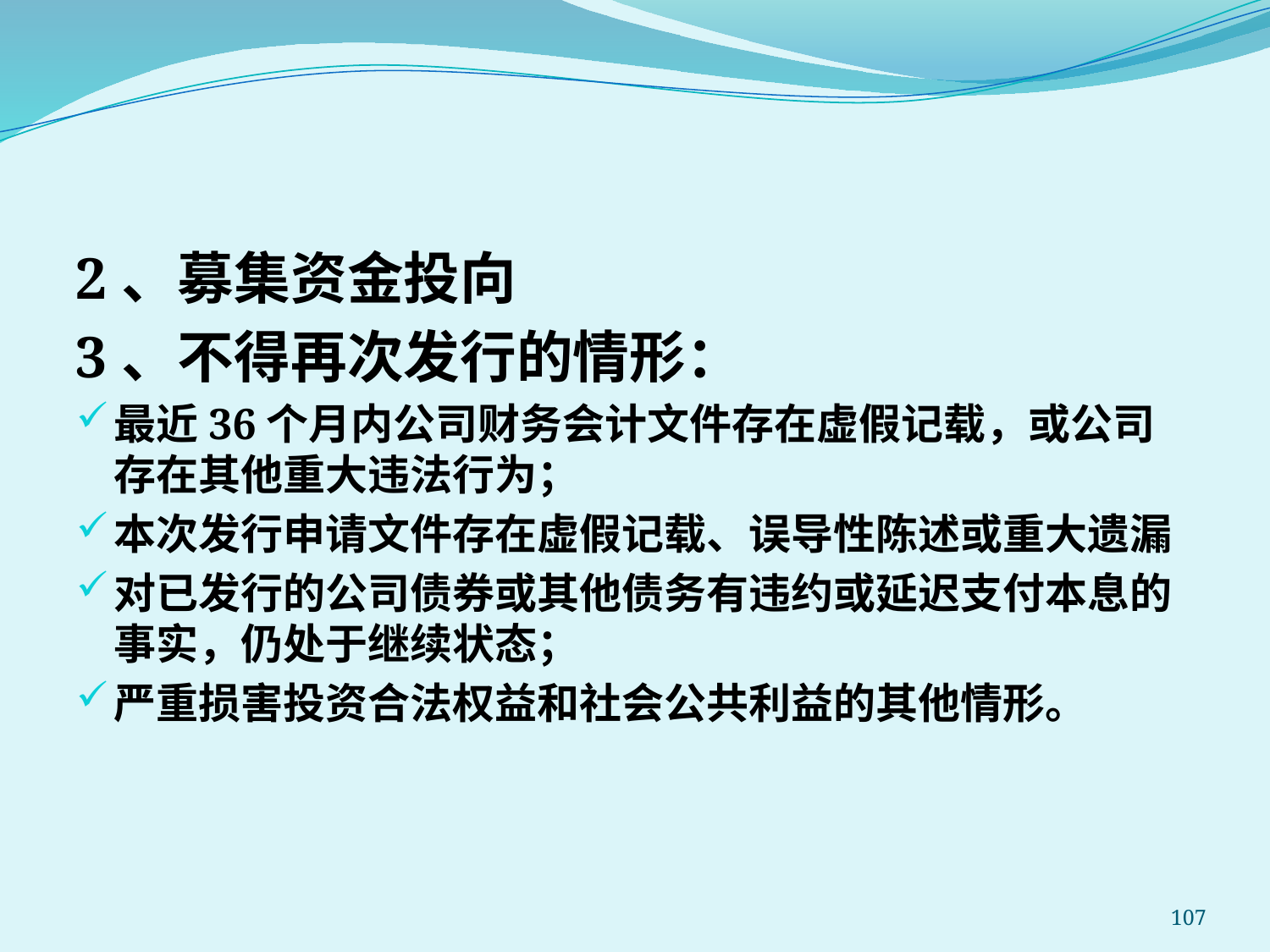

2、募集资金投向
3、不得再次发行的情形：
最近36个月内公司财务会计文件存在虚假记载，或公司存在其他重大违法行为；
本次发行申请文件存在虚假记载、误导性陈述或重大遗漏
对已发行的公司债券或其他债务有违约或延迟支付本息的事实，仍处于继续状态；
严重损害投资合法权益和社会公共利益的其他情形。
107